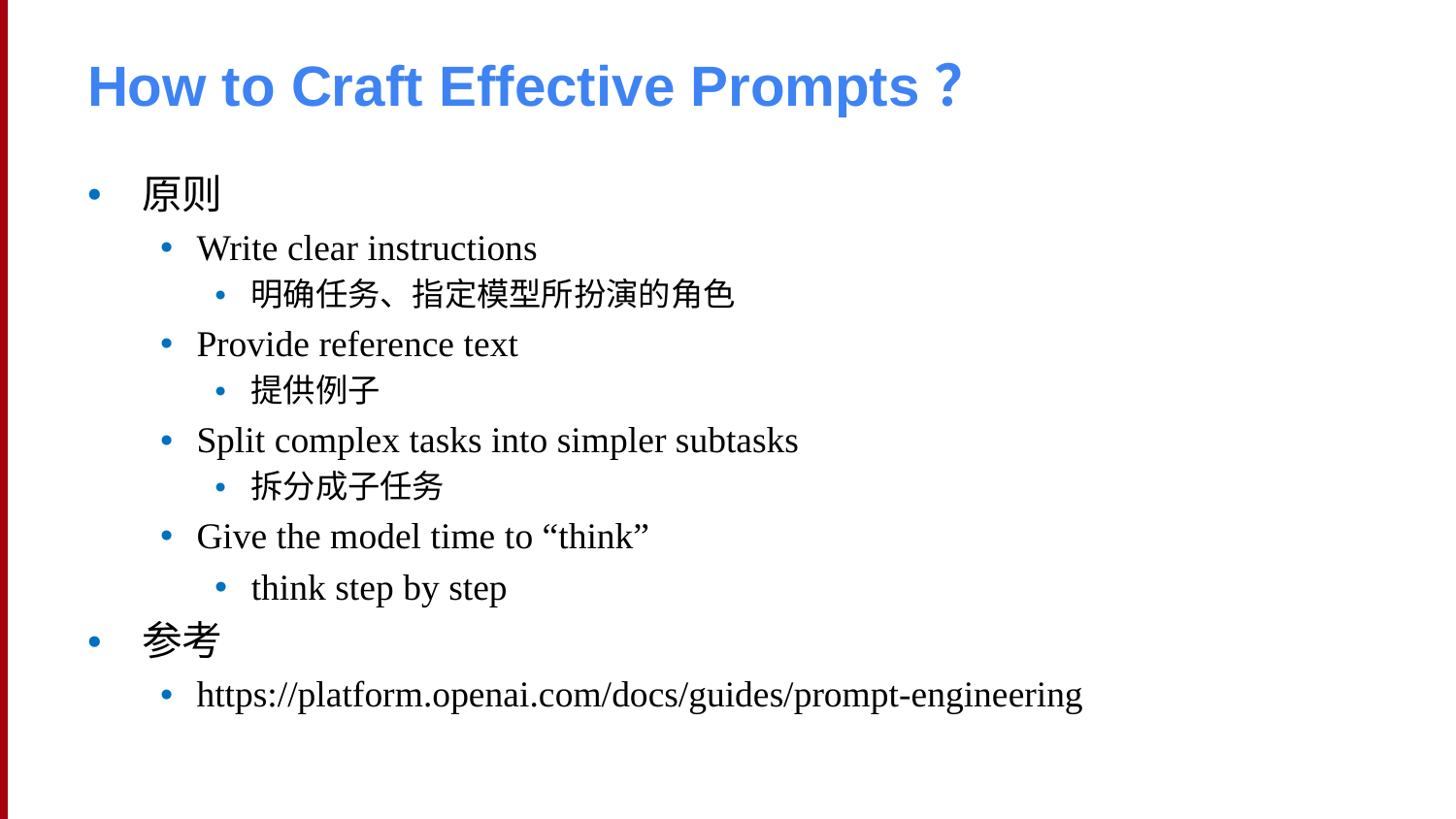

# How to Craft Effective Prompts？
原则
Write clear instructions
明确任务、指定模型所扮演的角色
Provide reference text
提供例子
Split complex tasks into simpler subtasks
拆分成子任务
Give the model time to “think”
think step by step
参考
https://platform.openai.com/docs/guides/prompt-engineering